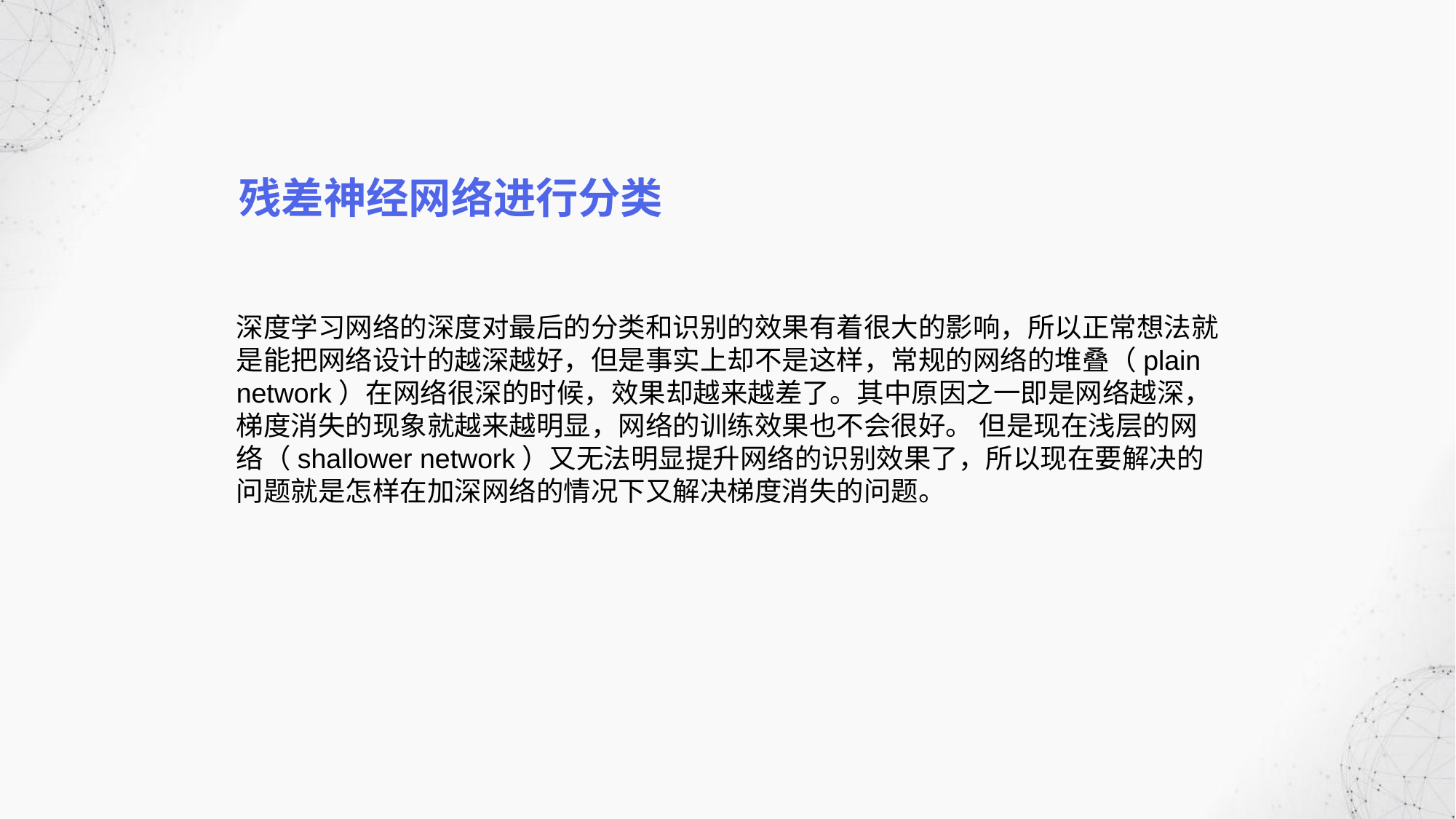

残差神经网络进行分类
深度学习网络的深度对最后的分类和识别的效果有着很大的影响，所以正常想法就是能把网络设计的越深越好，但是事实上却不是这样，常规的网络的堆叠（plain network）在网络很深的时候，效果却越来越差了。其中原因之一即是网络越深，梯度消失的现象就越来越明显，网络的训练效果也不会很好。 但是现在浅层的网络（shallower network）又无法明显提升网络的识别效果了，所以现在要解决的问题就是怎样在加深网络的情况下又解决梯度消失的问题。